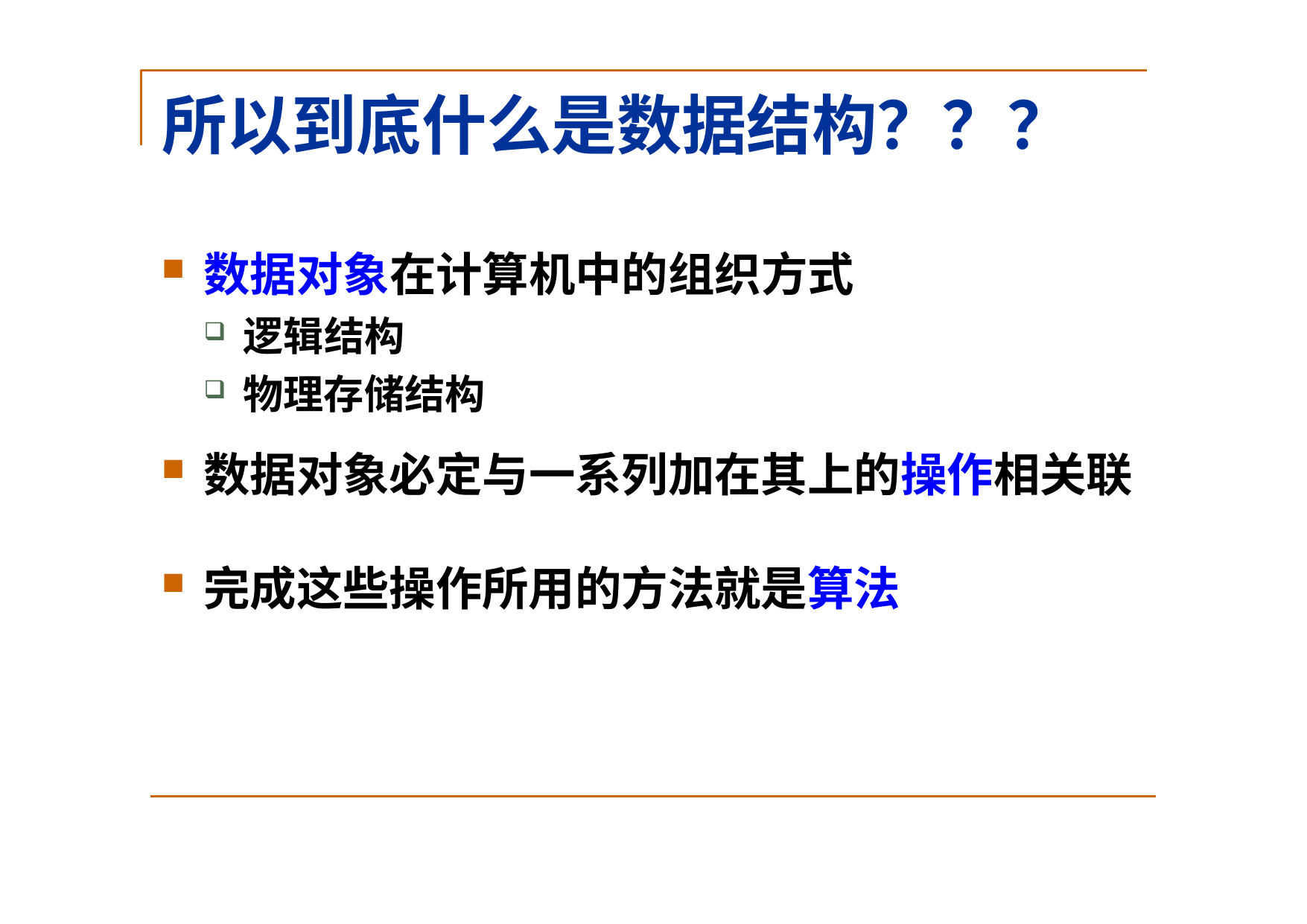

# 所以到底什么是数据结构？？？
数据对象在计算机中的组织方式
逻辑结构
物理存储结构
数据对象必定与一系列加在其上的操作相关联

完成这些操作所用的方法就是算法